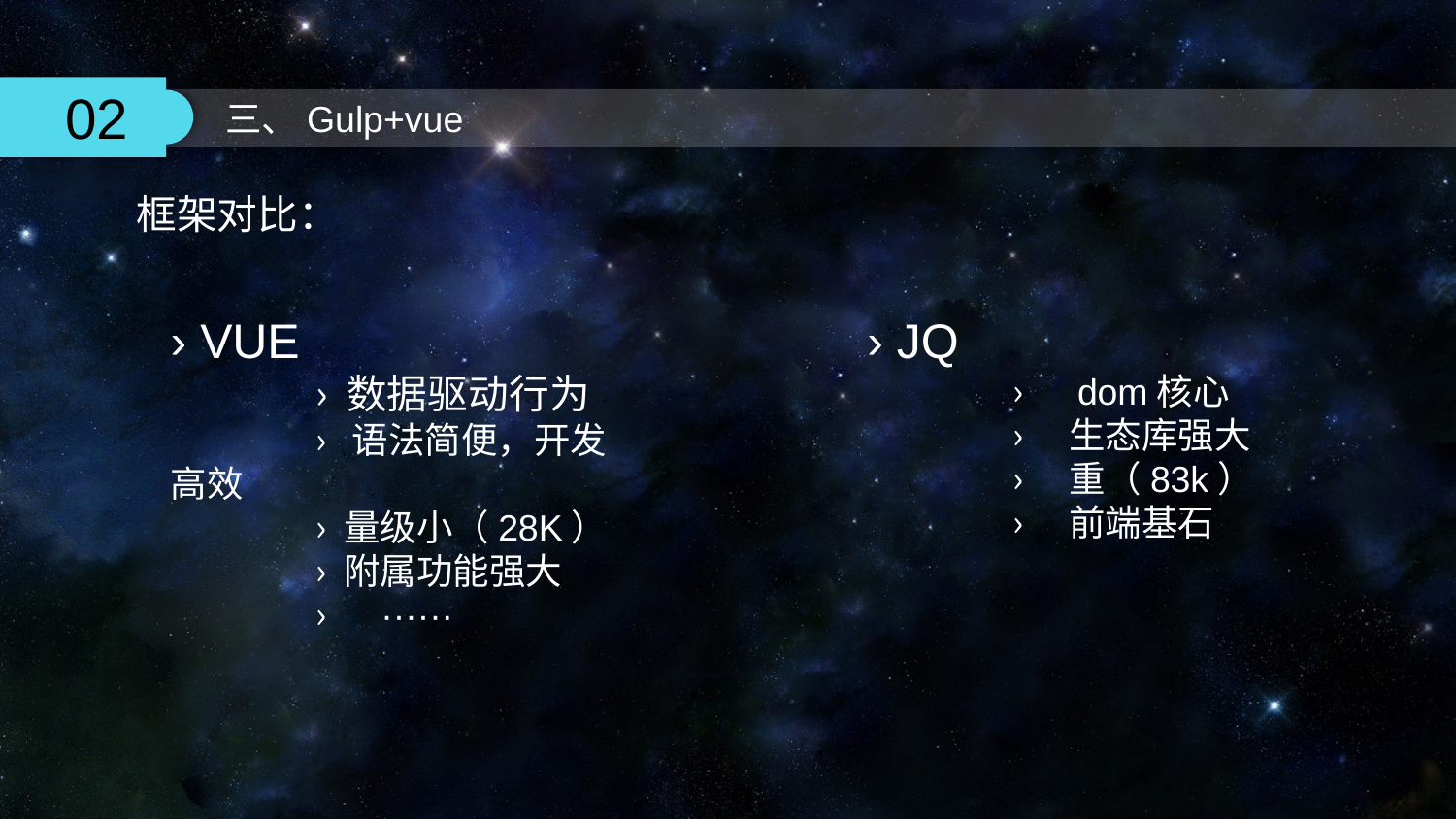

框架对比：
› VUE
	› 数据驱动行为
	›  语法简便，开发高效
	› 量级小（28K）
	› 附属功能强大
	›　······
› JQ
	›　dom核心
	›　生态库强大
	›　重（83k）
	›　前端基石